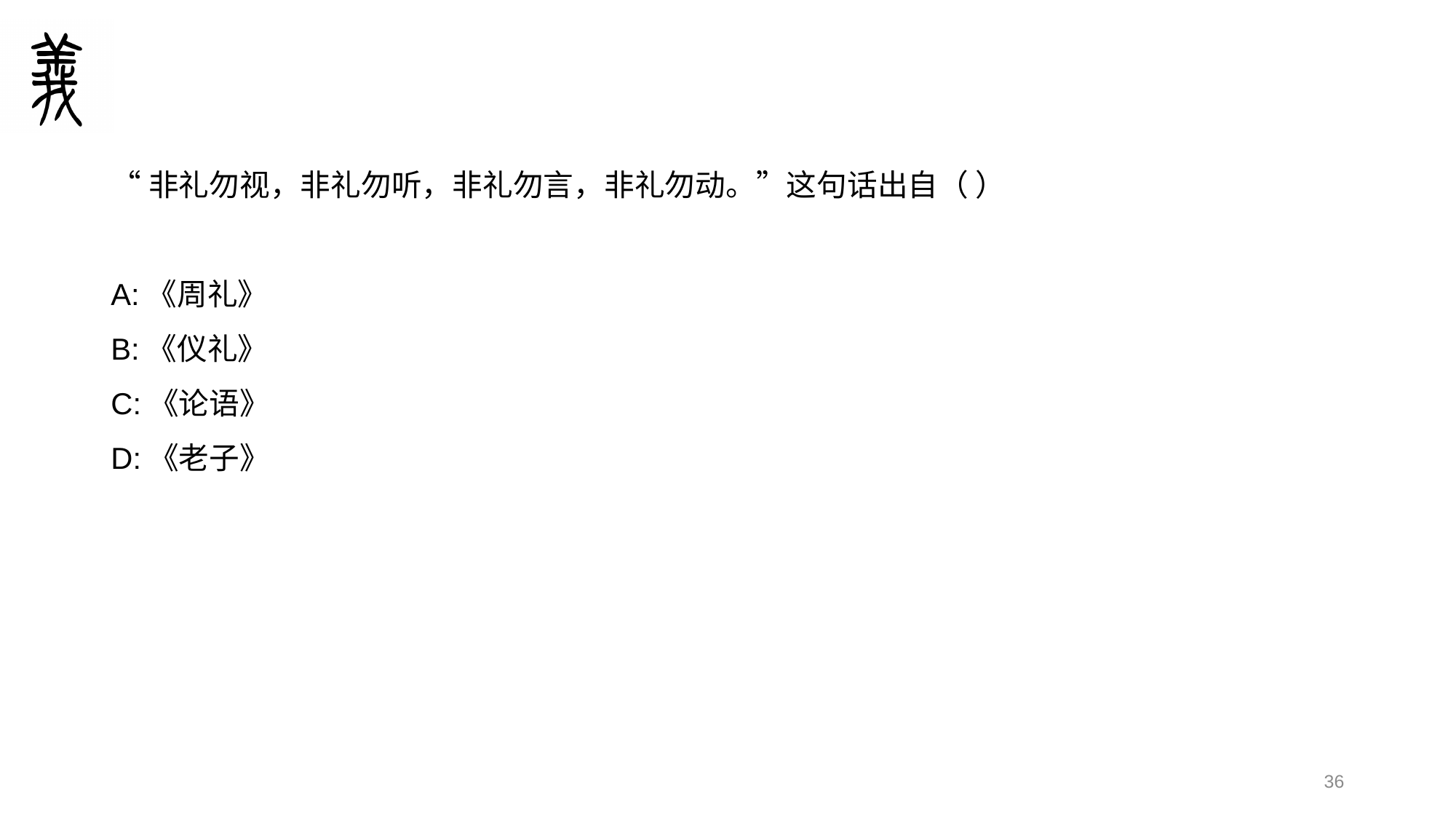

#
“非礼勿视，非礼勿听，非礼勿言，非礼勿动。”这句话出自（ ）

A:《周礼》
B:《仪礼》
C:《论语》
D:《老子》

36